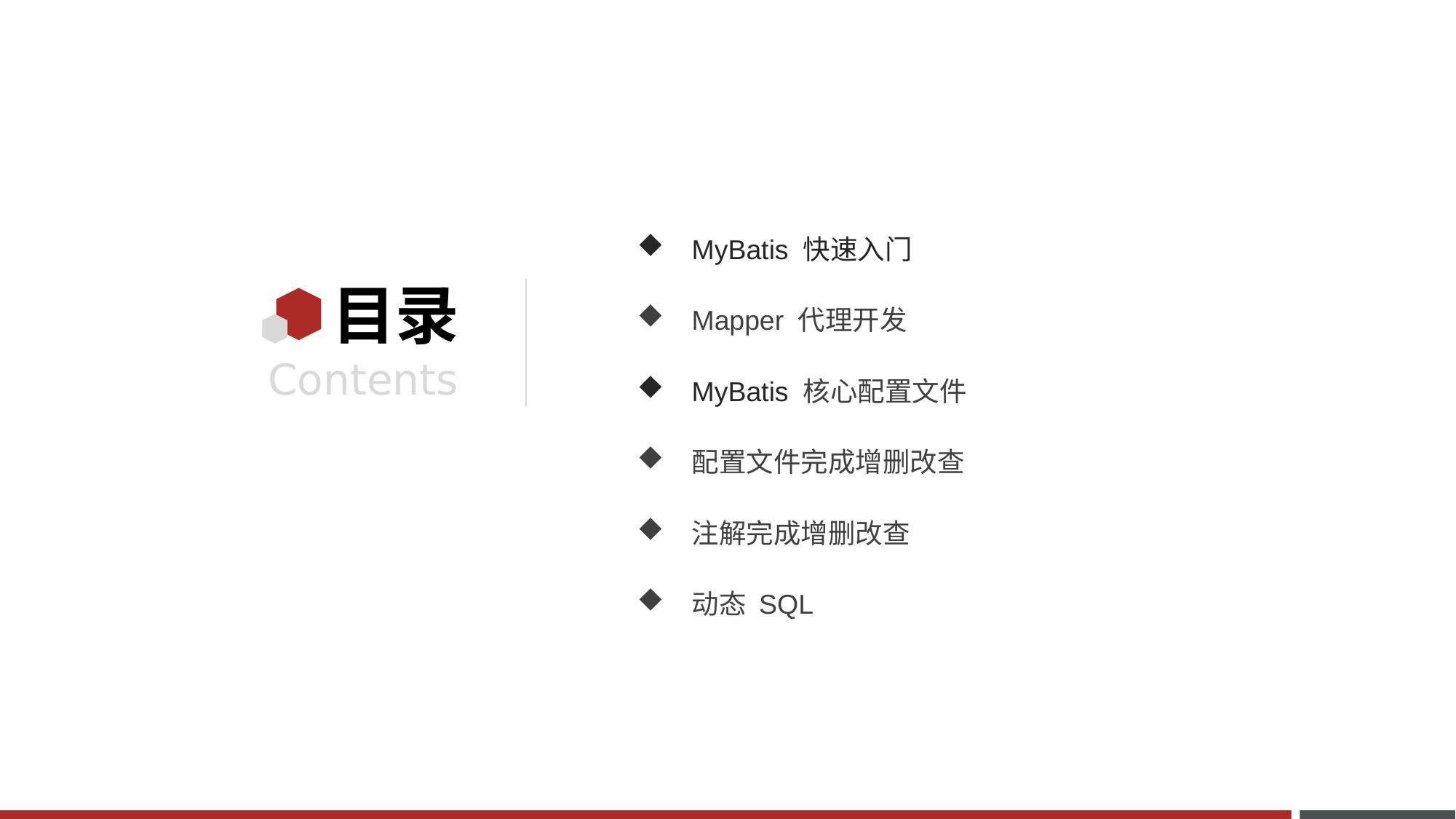

MyBatis 快速入门
Mapper 代理开发
MyBatis 核心配置文件
配置文件完成增删改查
注解完成增删改查
动态 SQL